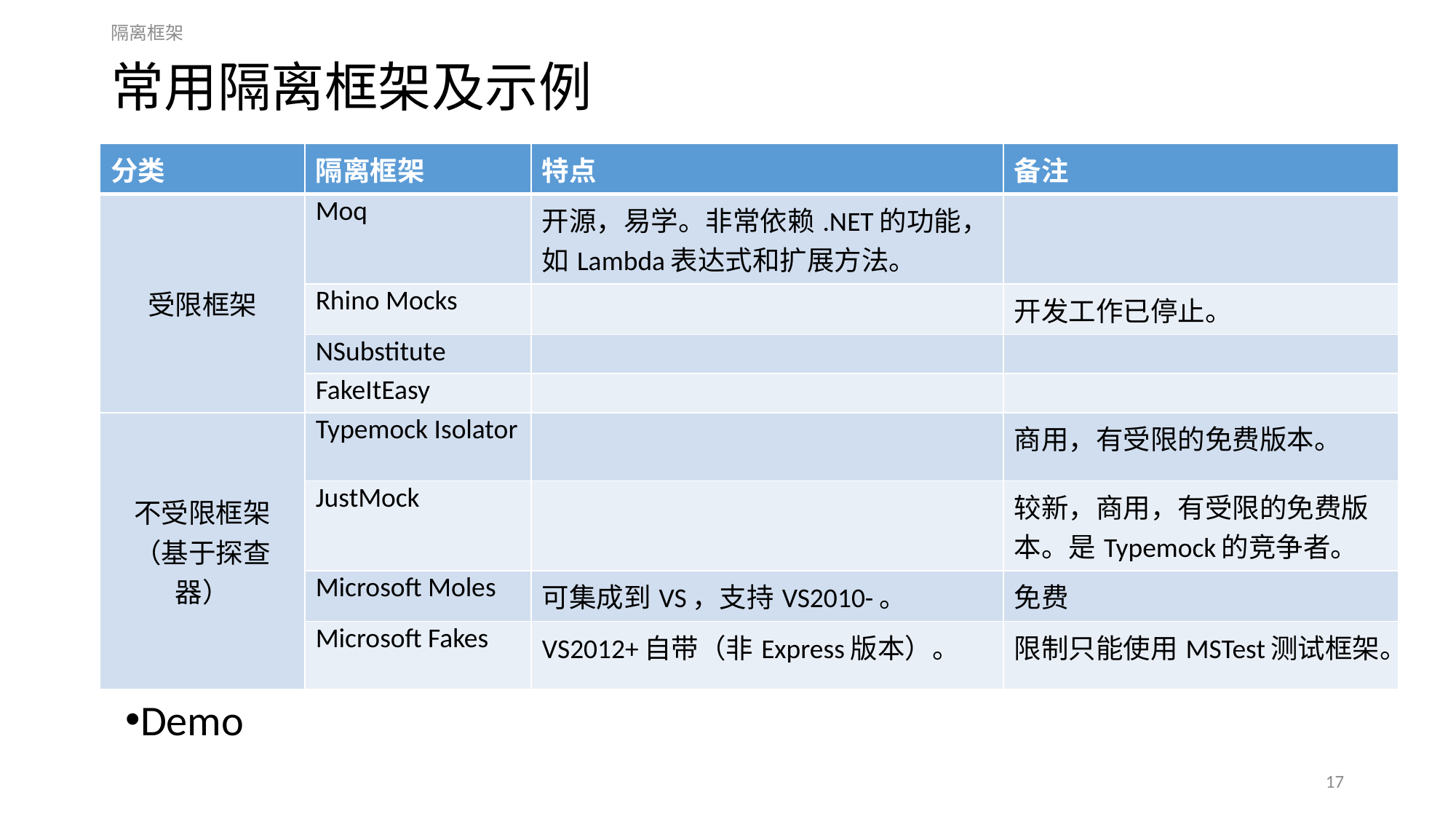

隔离框架
# 常用隔离框架及示例

| 分类 | 隔离框架 | 特点 | 备注 |
| --- | --- | --- | --- |
| 受限框架 | Moq | 开源，易学。非常依赖.NET的功能，如Lambda表达式和扩展方法。 |  |
|  | Rhino Mocks |  | 开发工作已停止。 |
|  | NSubstitute |  |  |
|  | FakeItEasy |  |  |
| 不受限框架（基于探查器） | Typemock Isolator |  | 商用，有受限的免费版本。 |
|  | JustMock |  | 较新，商用，有受限的免费版本。是Typemock的竞争者。 |
|  | Microsoft Moles | 可集成到VS，支持VS2010-。 | 免费 |
|  | Microsoft Fakes | VS2012+自带（非Express版本）。 | 限制只能使用MSTest测试框架。 |
Demo
17